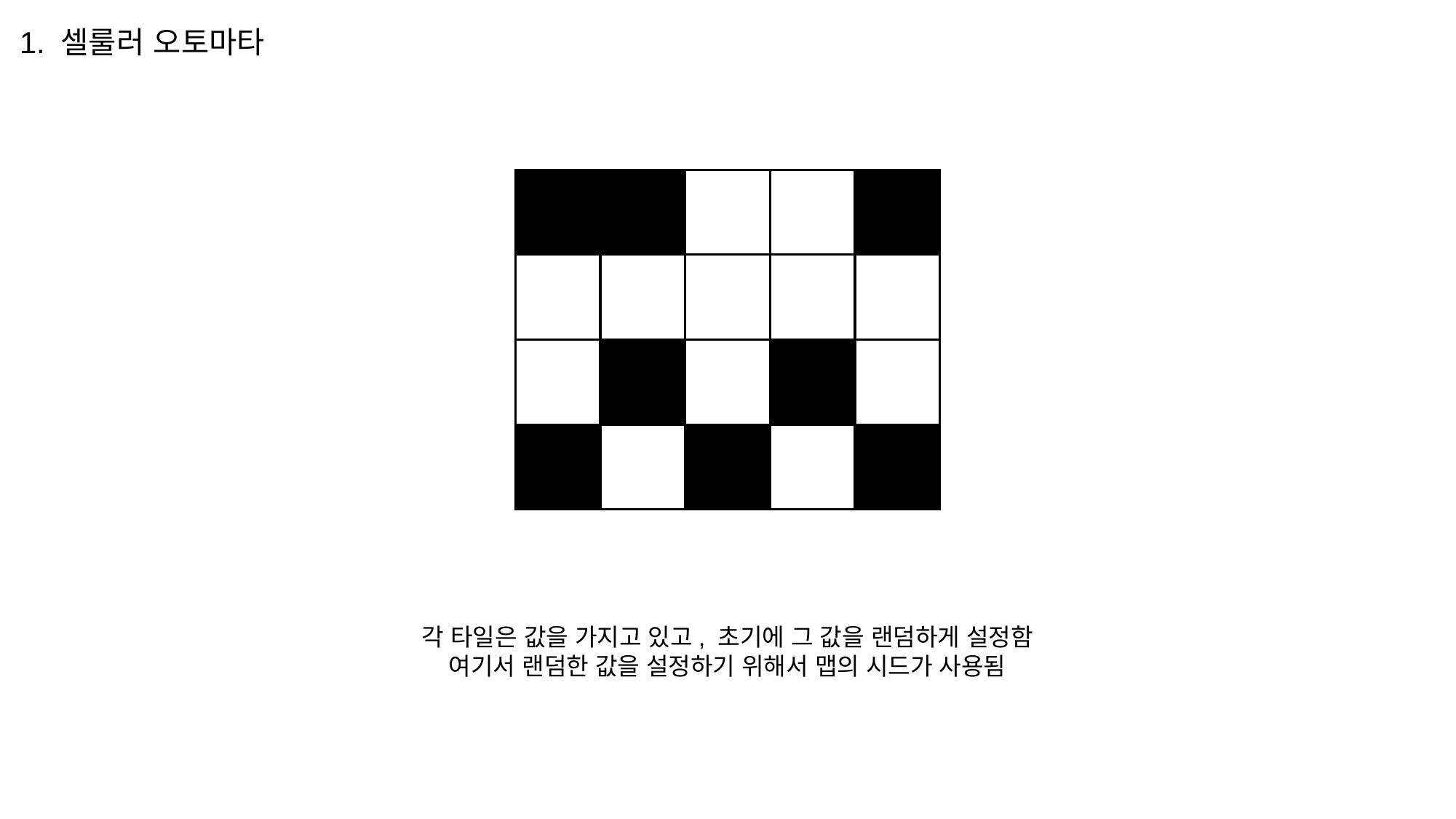

1. 셀룰러 오토마타

각 타일은 값을 가지고 있고, 초기에 그 값을 랜덤하게 설정함
여기서 랜덤한 값을 설정하기 위해서 맵의 시드가 사용됨